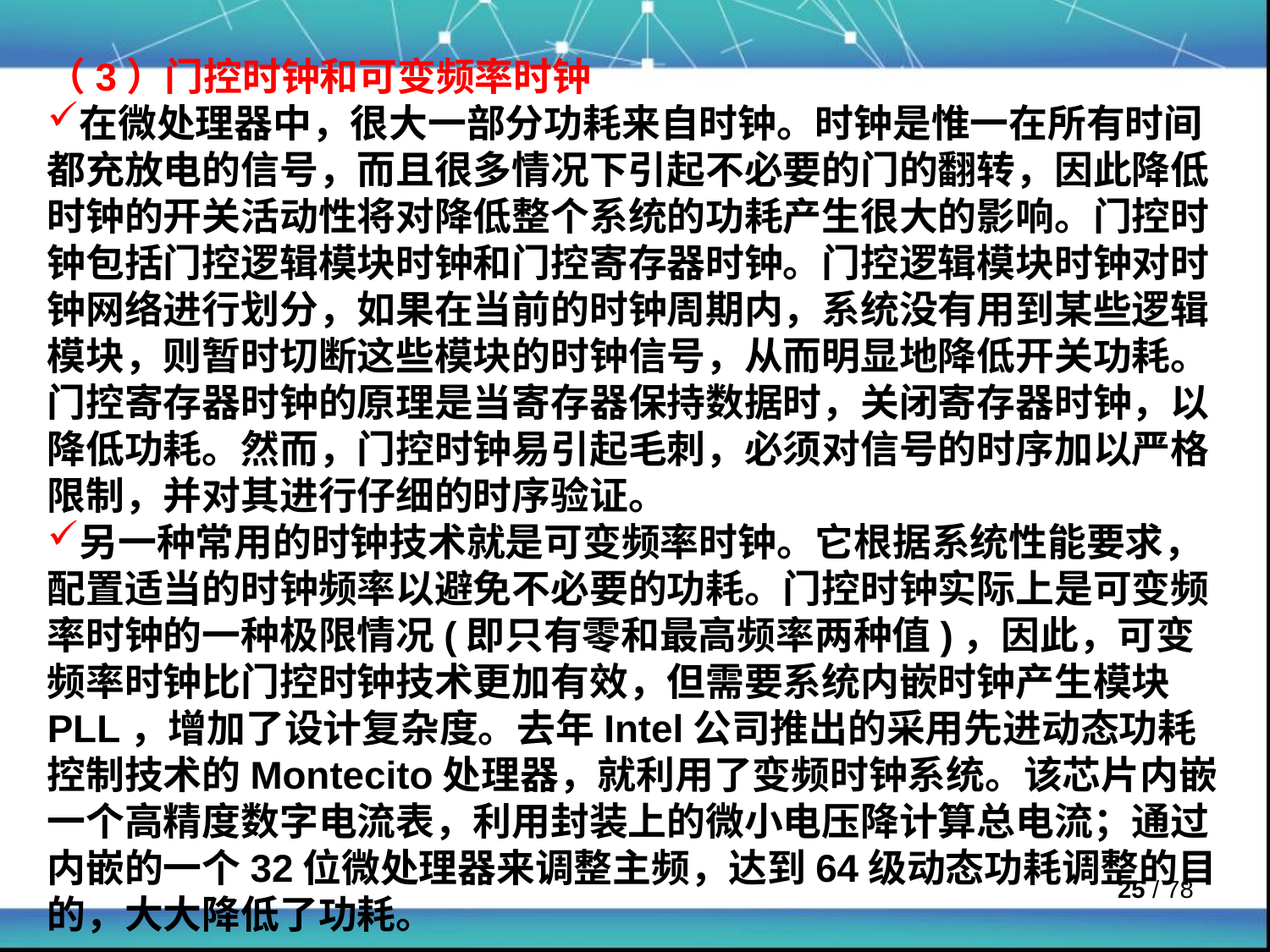

（3）门控时钟和可变频率时钟
在微处理器中，很大一部分功耗来自时钟。时钟是惟一在所有时间都充放电的信号，而且很多情况下引起不必要的门的翻转，因此降低时钟的开关活动性将对降低整个系统的功耗产生很大的影响。门控时钟包括门控逻辑模块时钟和门控寄存器时钟。门控逻辑模块时钟对时钟网络进行划分，如果在当前的时钟周期内，系统没有用到某些逻辑模块，则暂时切断这些模块的时钟信号，从而明显地降低开关功耗。门控寄存器时钟的原理是当寄存器保持数据时，关闭寄存器时钟，以降低功耗。然而，门控时钟易引起毛刺，必须对信号的时序加以严格限制，并对其进行仔细的时序验证。
另一种常用的时钟技术就是可变频率时钟。它根据系统性能要求，配置适当的时钟频率以避免不必要的功耗。门控时钟实际上是可变频率时钟的一种极限情况(即只有零和最高频率两种值)，因此，可变频率时钟比门控时钟技术更加有效，但需要系统内嵌时钟产生模块PLL，增加了设计复杂度。去年Intel公司推出的采用先进动态功耗控制技术的Montecito处理器，就利用了变频时钟系统。该芯片内嵌一个高精度数字电流表，利用封装上的微小电压降计算总电流；通过内嵌的一个32位微处理器来调整主频，达到64级动态功耗调整的目的，大大降低了功耗。
25 / 78